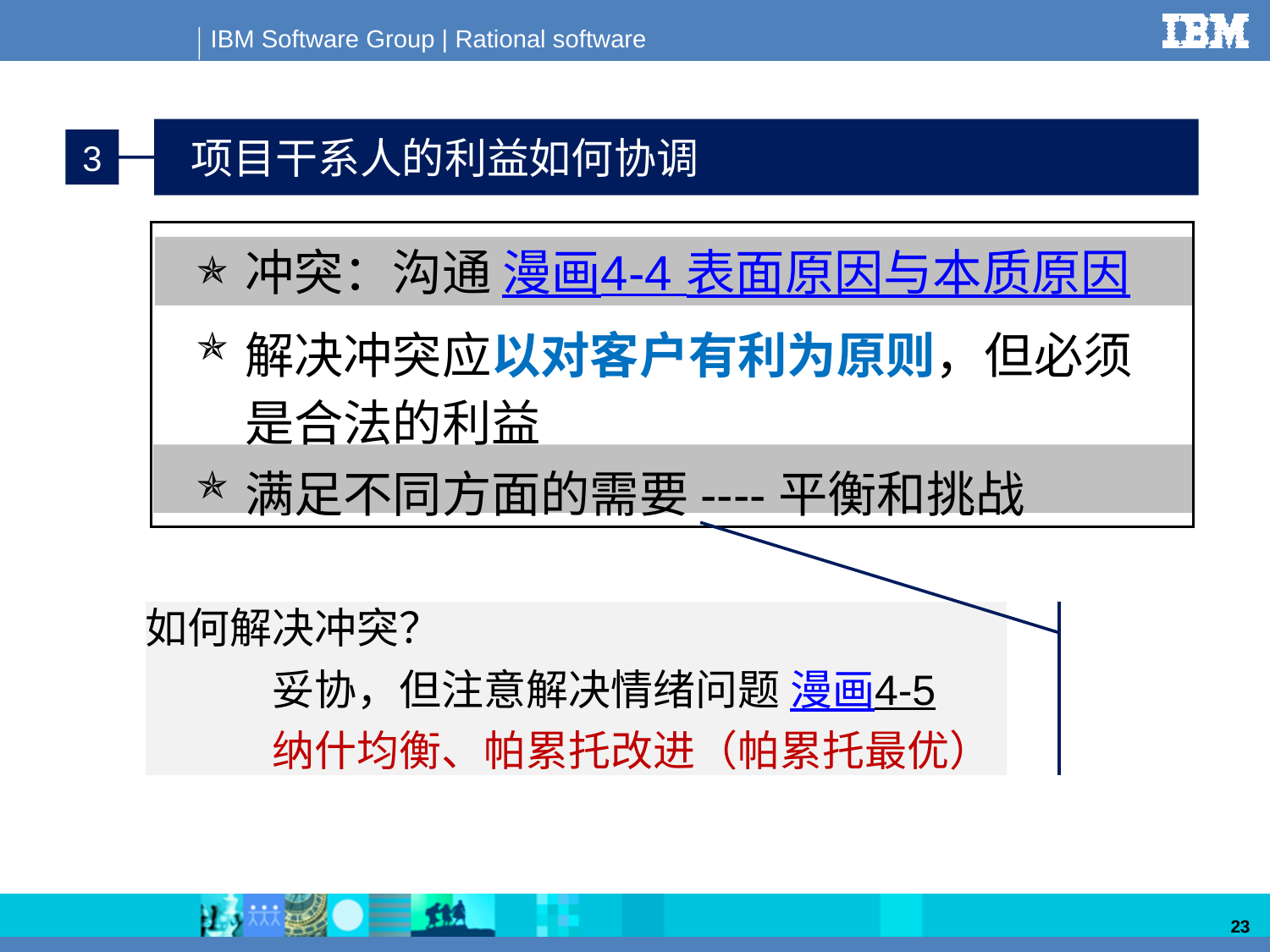

项目干系人的利益如何协调
3

冲突：沟通 漫画4-4 表面原因与本质原因
解决冲突应以对客户有利为原则，但必须是合法的利益
满足不同方面的需要----平衡和挑战

如何解决冲突？
	妥协，但注意解决情绪问题 漫画4-5
	纳什均衡、帕累托改进（帕累托最优）
23